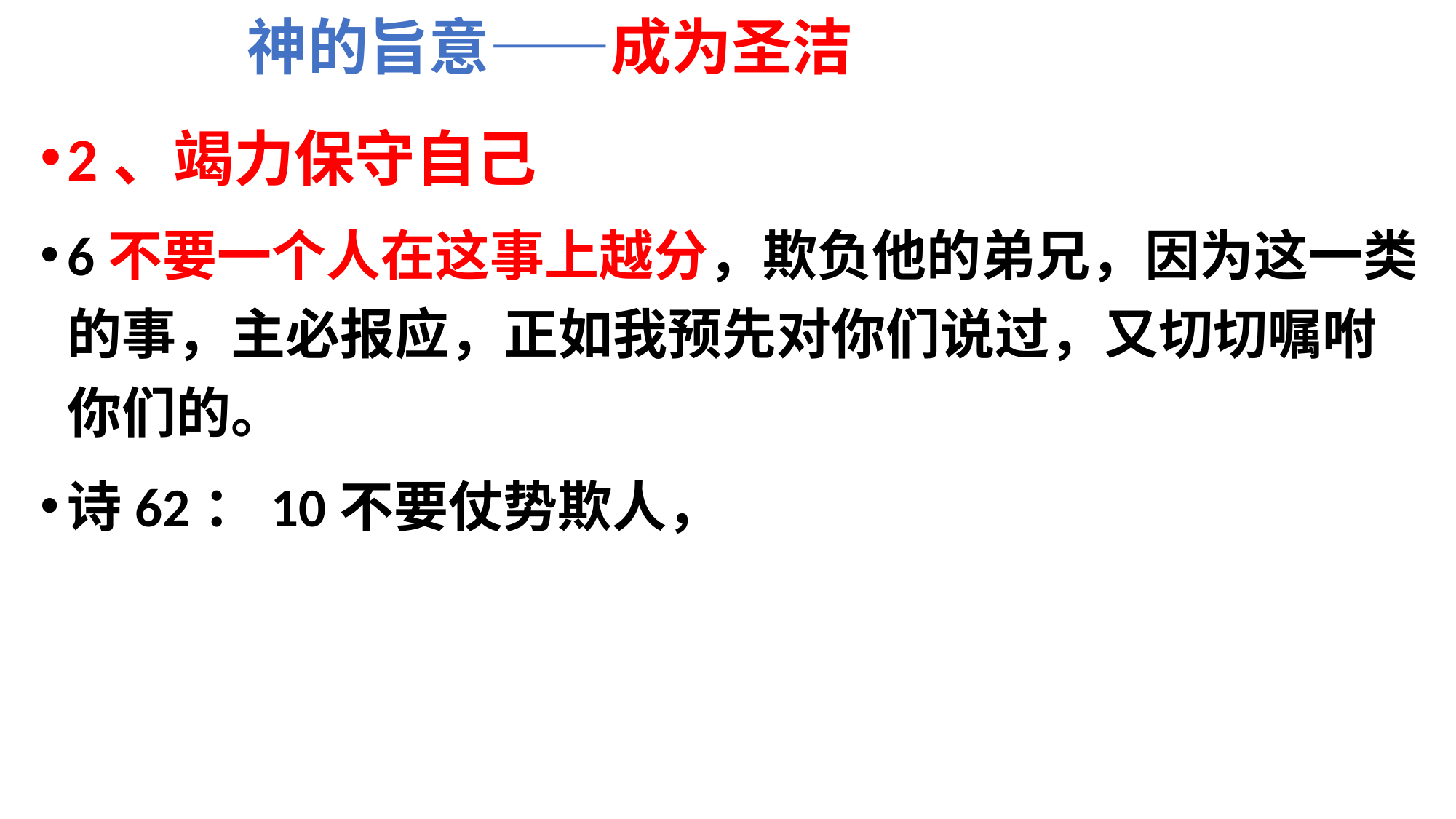

# 神的旨意——成为圣洁
2、竭力保守自己
6不要一个人在这事上越分，欺负他的弟兄，因为这一类的事，主必报应，正如我预先对你们说过，又切切嘱咐你们的。
诗62：10不要仗势欺人，